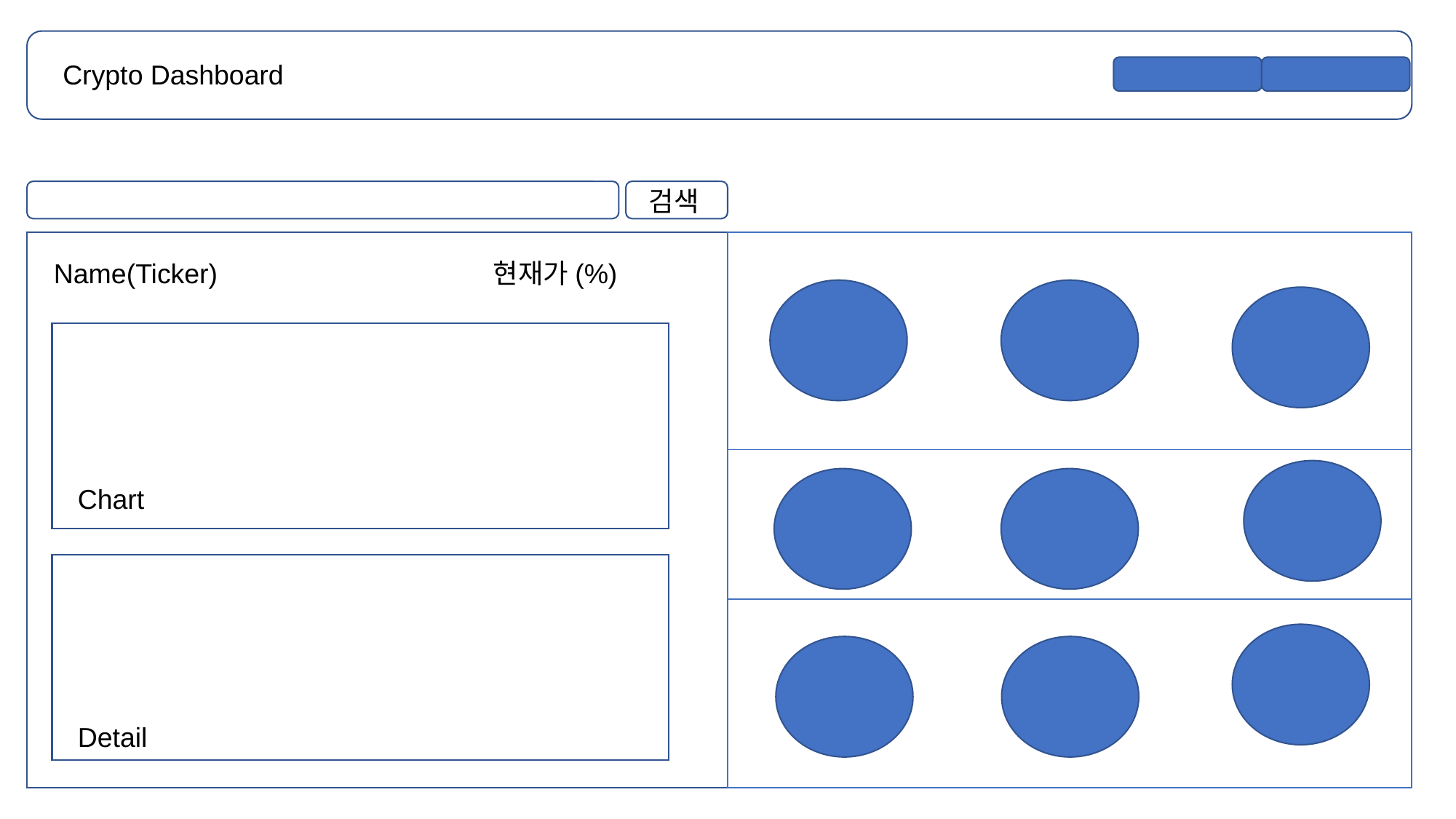

Crypto Dashboard

검색

Name(Ticker)
현재가(%)

Chart

Detail
|  |
| --- |
|  |
|  |